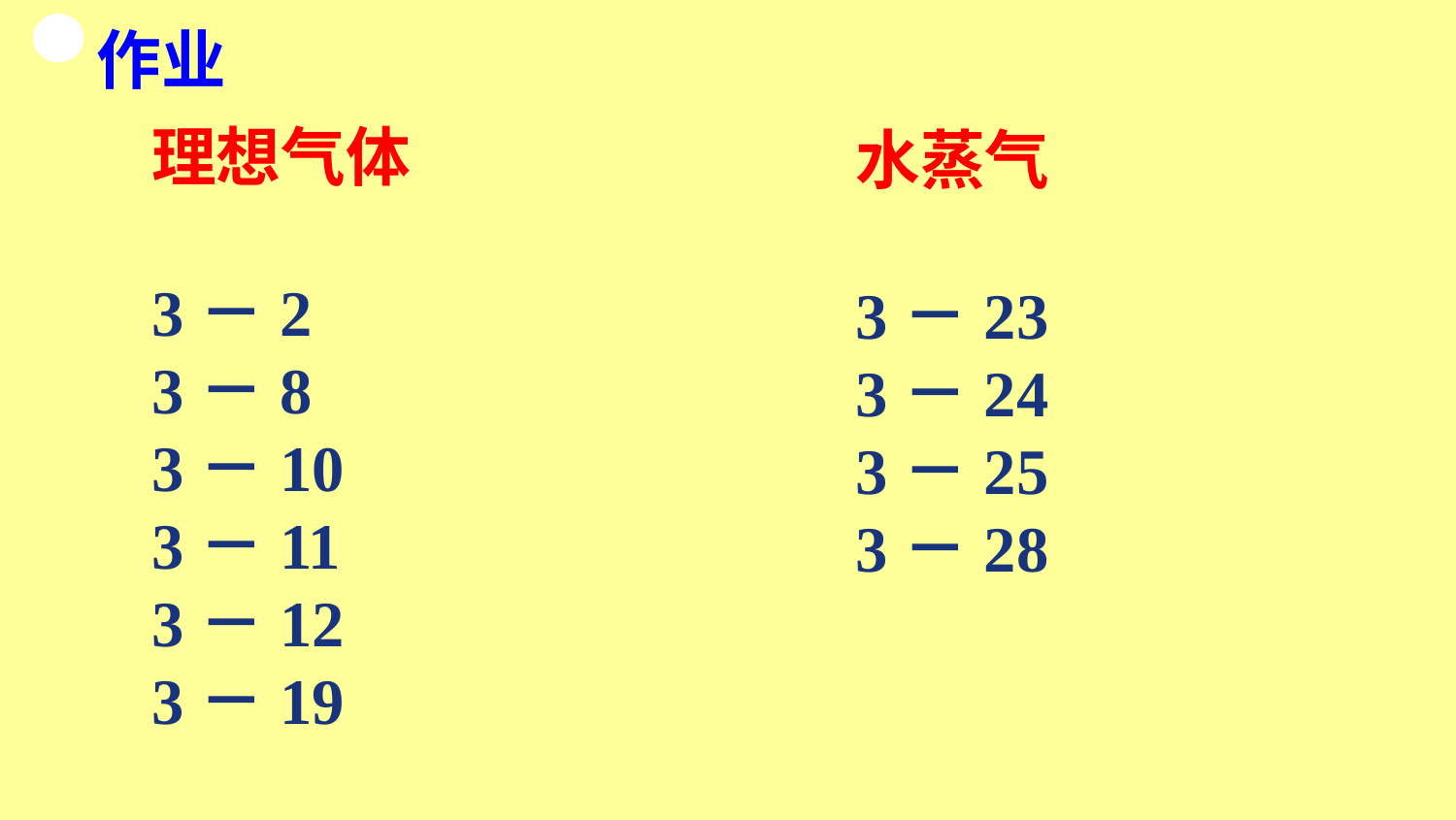

# 作业
理想气体

3－2
3－8
3－10
3－11
3－12
3－19
水蒸气

3－23
3－24
3－25
3－28